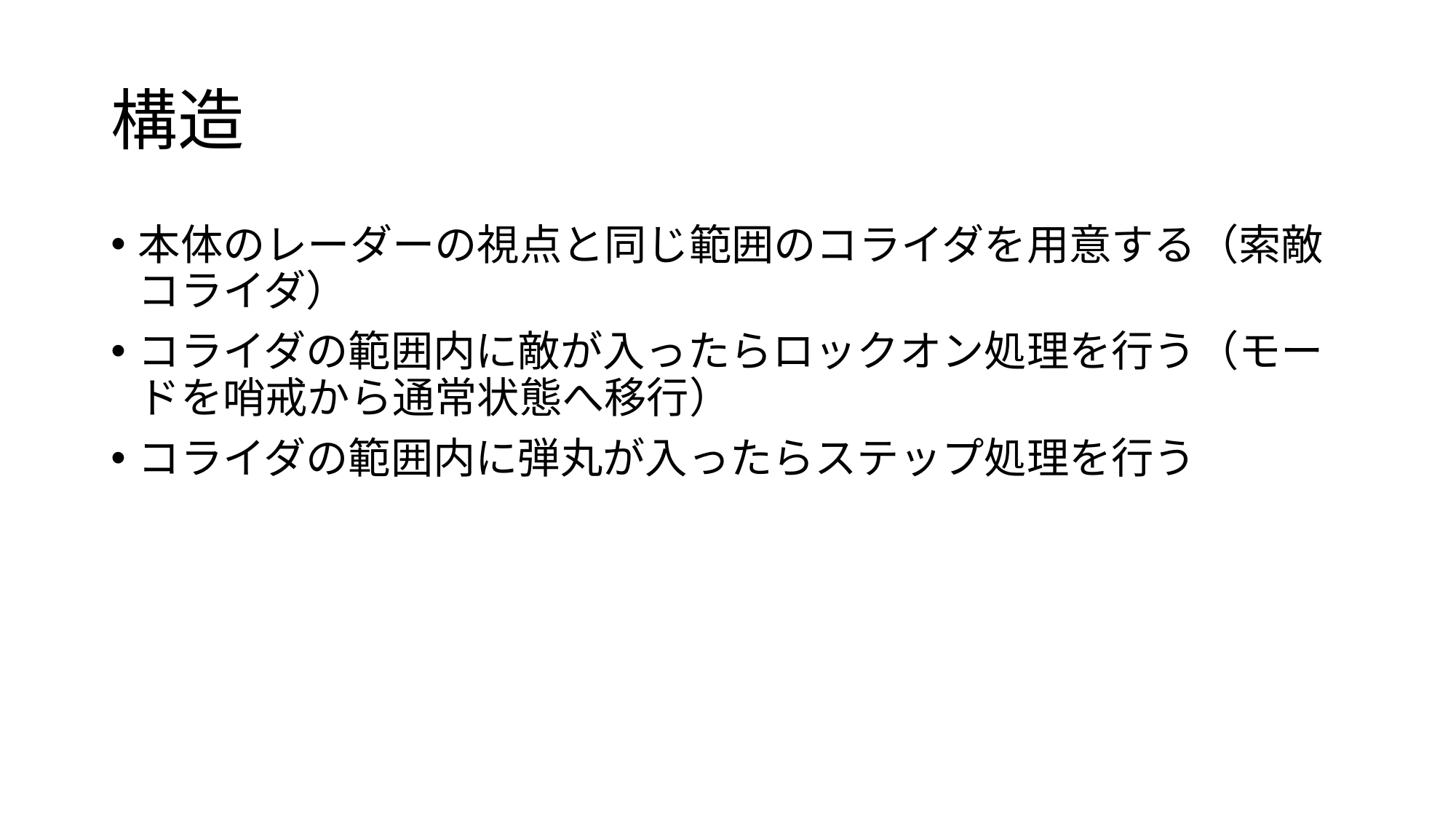

# 構造
本体のレーダーの視点と同じ範囲のコライダを用意する（索敵コライダ）
コライダの範囲内に敵が入ったらロックオン処理を行う（モードを哨戒から通常状態へ移行）
コライダの範囲内に弾丸が入ったらステップ処理を行う